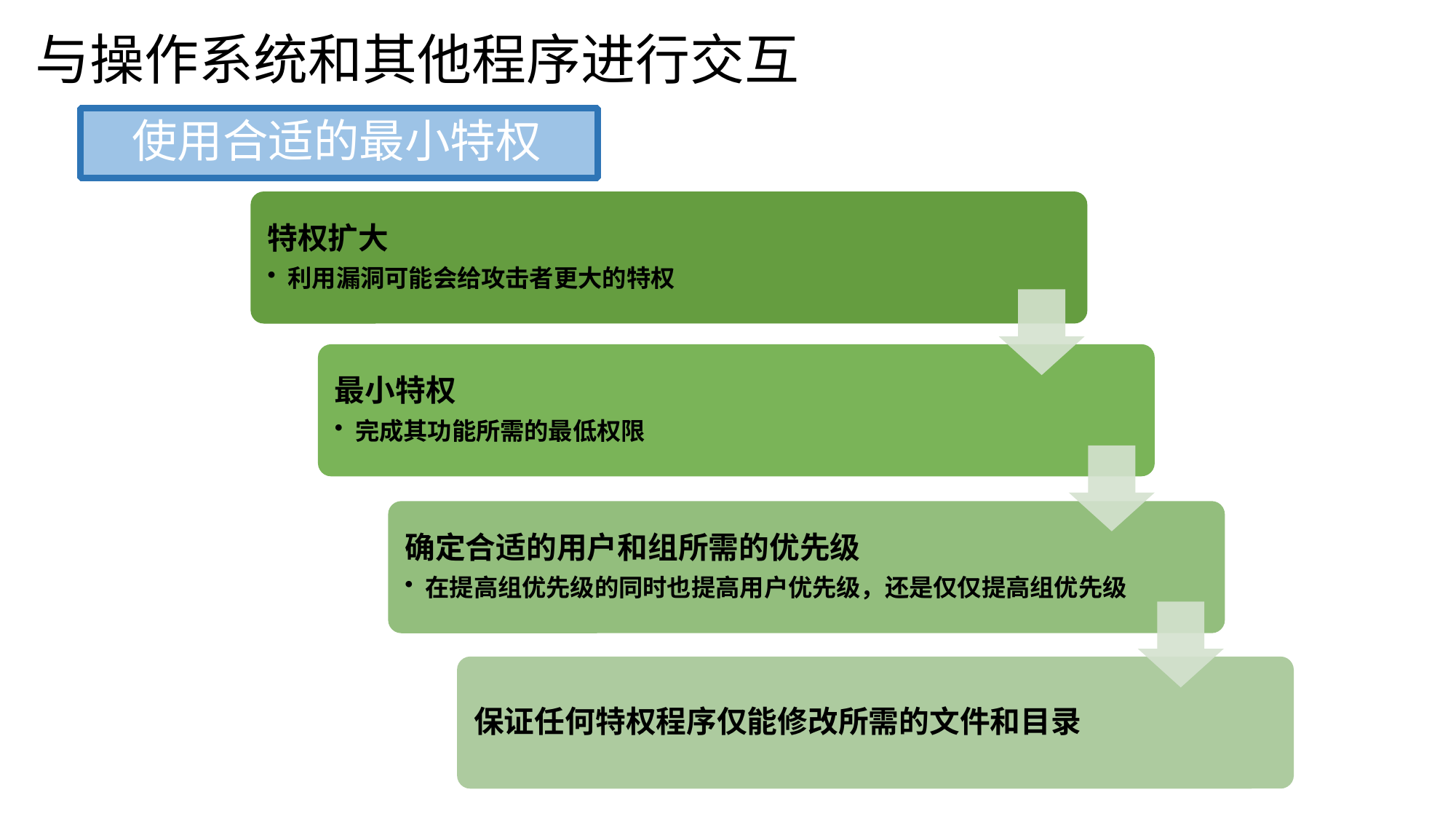

与操作系统和其他程序进行交互

使用合适的最小特权
特权扩大
利用漏洞可能会给攻击者更大的特权
最小特权
完成其功能所需的最低权限
确定合适的用户和组所需的优先级
在提高组优先级的同时也提高用户优先级，还是仅仅提高组优先级
保证任何特权程序仅能修改所需的文件和目录